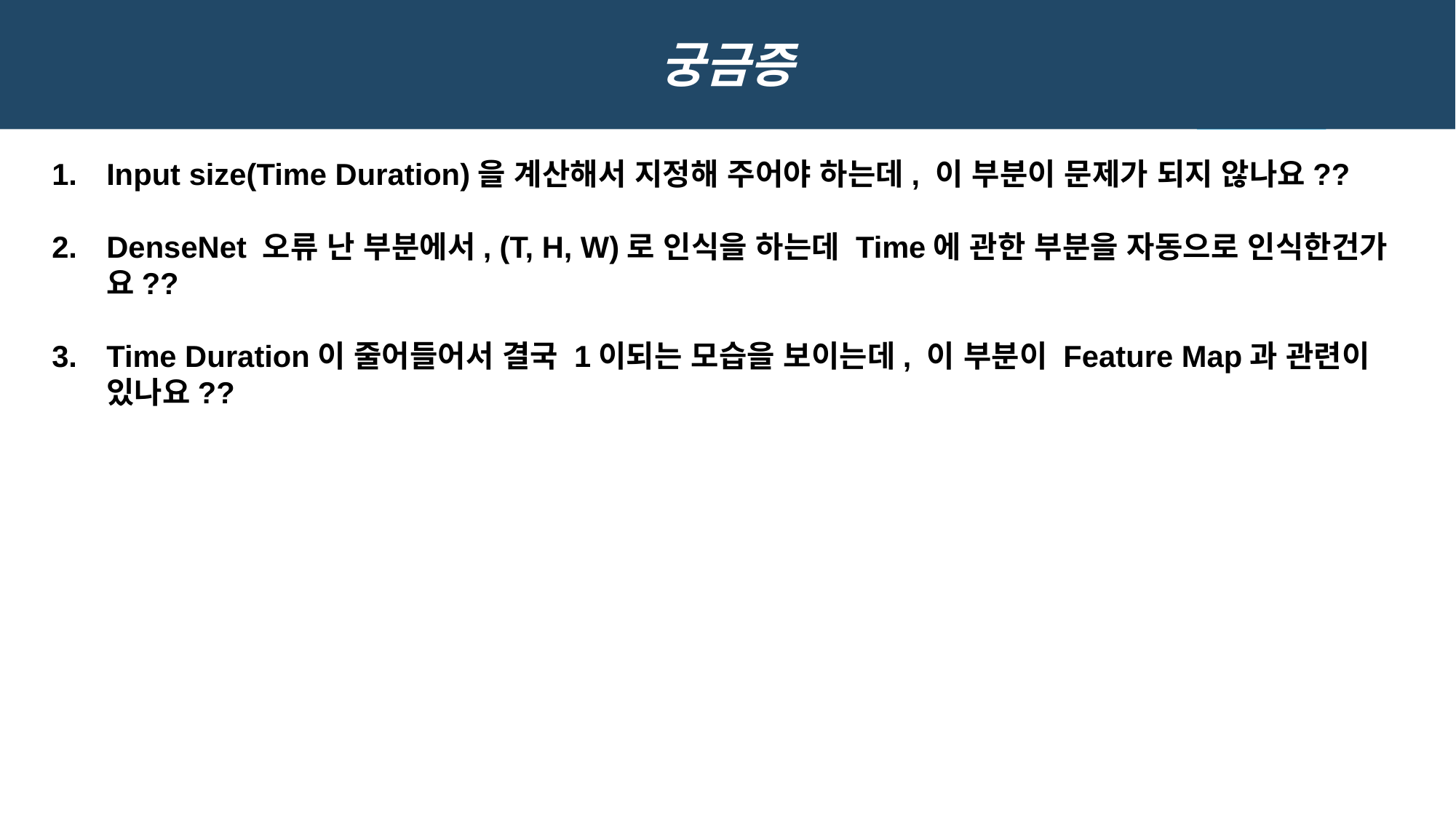

궁금증

Input size(Time Duration)을 계산해서 지정해 주어야 하는데, 이 부분이 문제가 되지 않나요??

DenseNet 오류 난 부분에서, (T, H, W)로 인식을 하는데 Time에 관한 부분을 자동으로 인식한건가요??

Time Duration이 줄어들어서 결국 1이되는 모습을 보이는데, 이 부분이 Feature Map과 관련이 있나요??